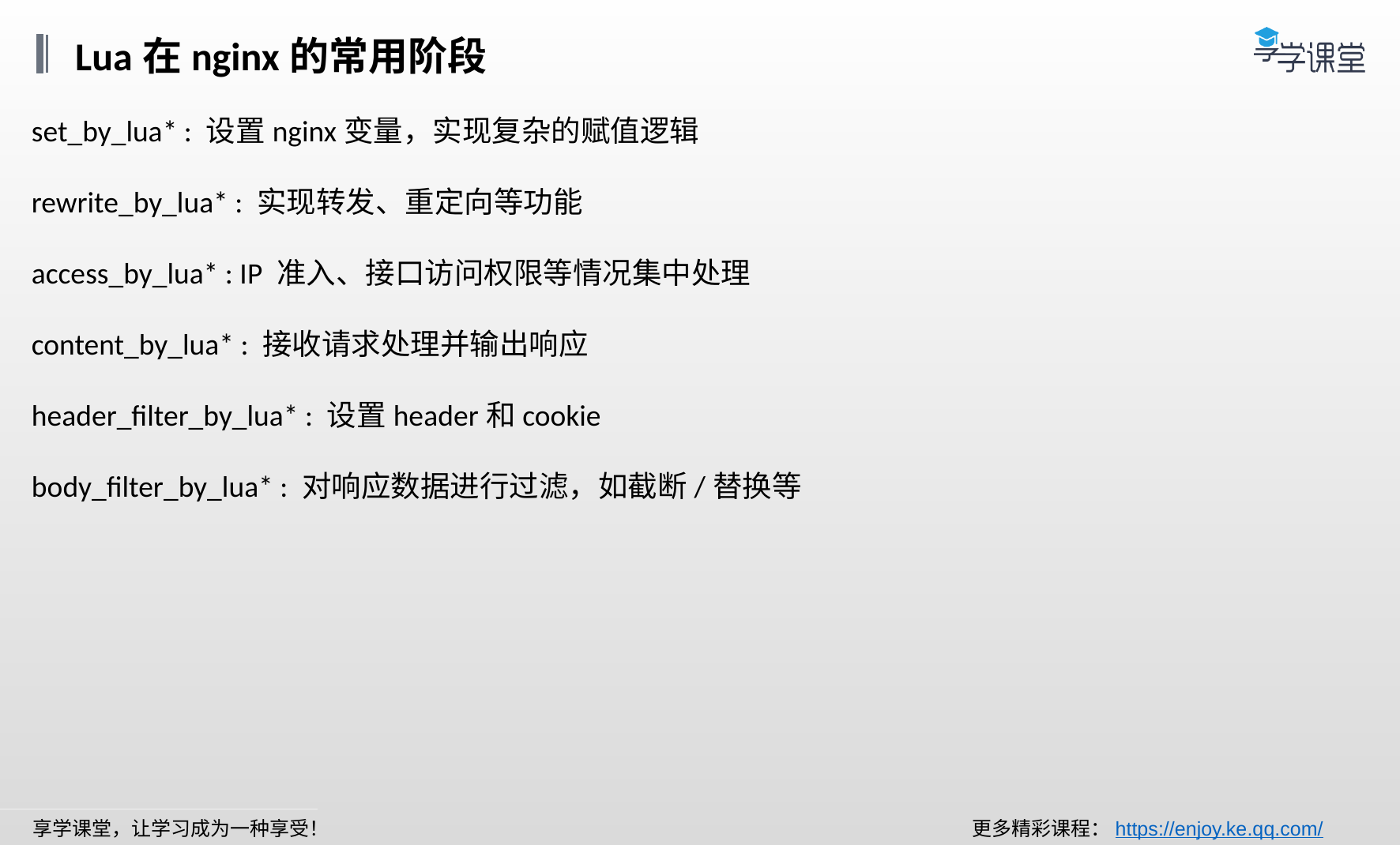

Lua在nginx的常用阶段
set_by_lua* : 设置nginx变量，实现复杂的赋值逻辑

rewrite_by_lua* : 实现转发、重定向等功能

access_by_lua* : IP 准入、接口访问权限等情况集中处理

content_by_lua* : 接收请求处理并输出响应

header_filter_by_lua* : 设置header和cookie

body_filter_by_lua* : 对响应数据进行过滤，如截断/替换等